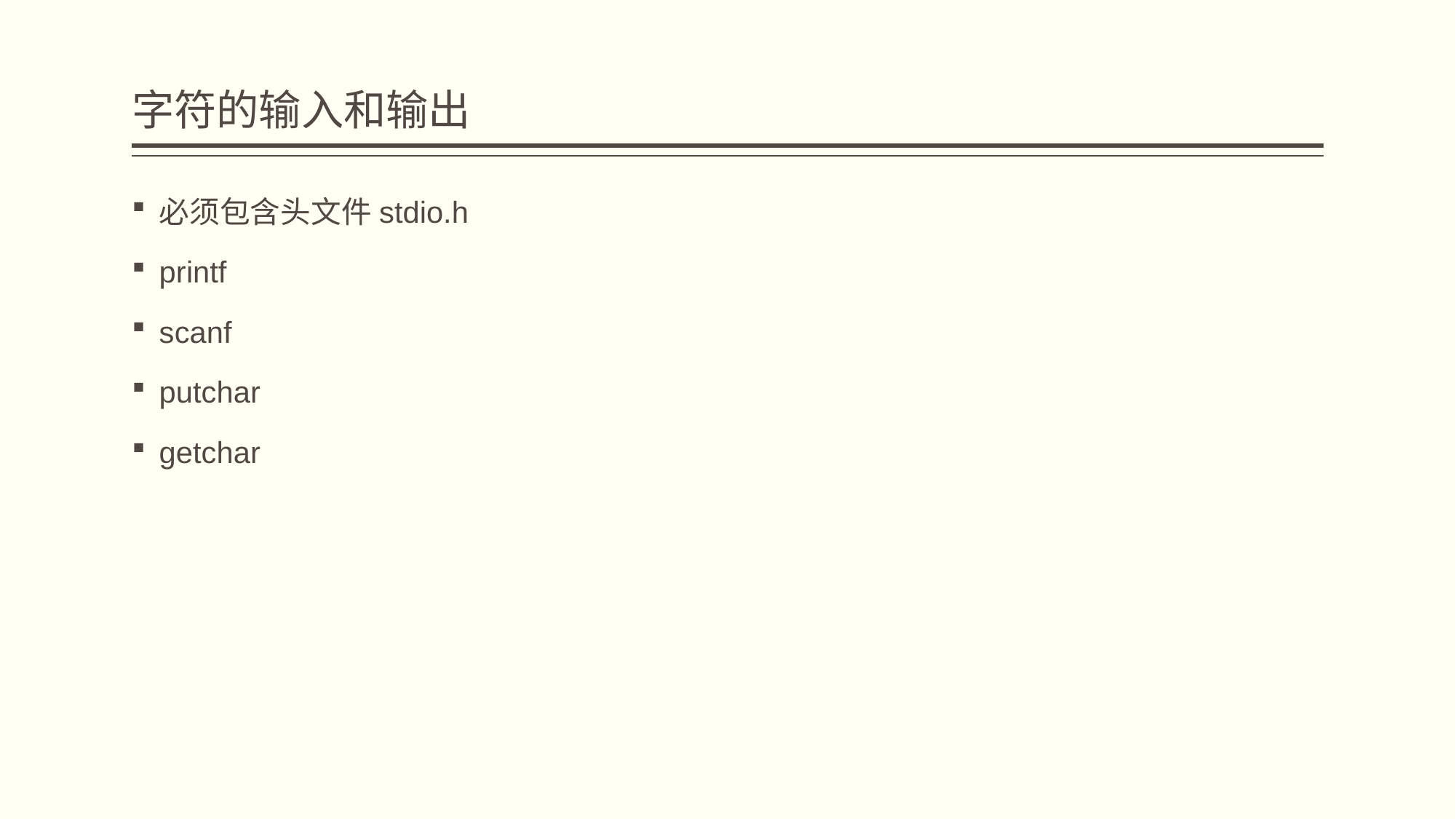

# 字符的输入和输出
必须包含头文件stdio.h
printf
scanf
putchar
getchar